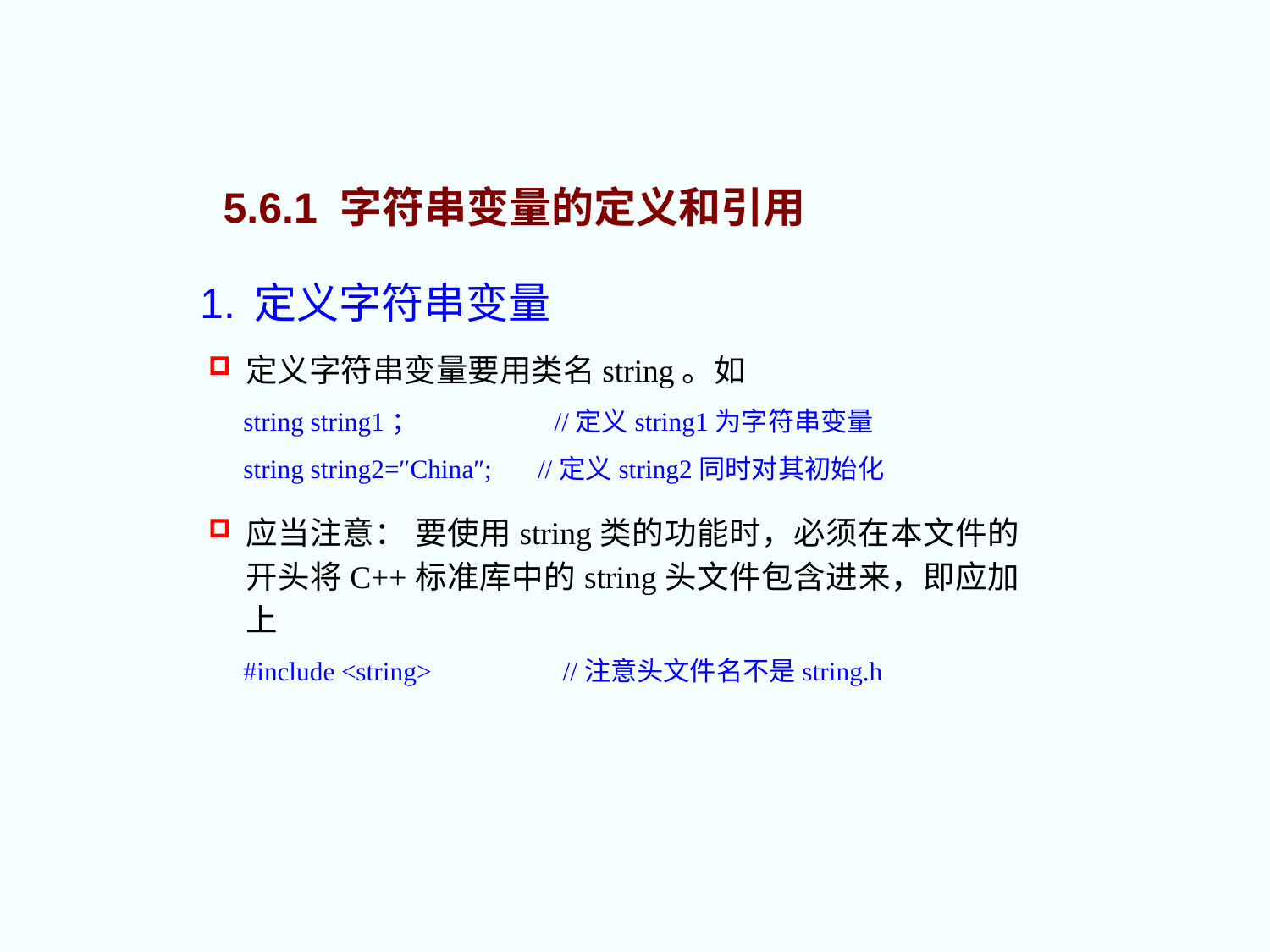

5.6.1 字符串变量的定义和引用
定义字符串变量
定义字符串变量要用类名string。如
           string string1；                      //定义string1为字符串变量
           string string2=″China″;       //定义string2同时对其初始化
应当注意： 要使用string类的功能时，必须在本文件的开头将C++标准库中的string头文件包含进来，即应加上
           #include <string>                    //注意头文件名不是string.h